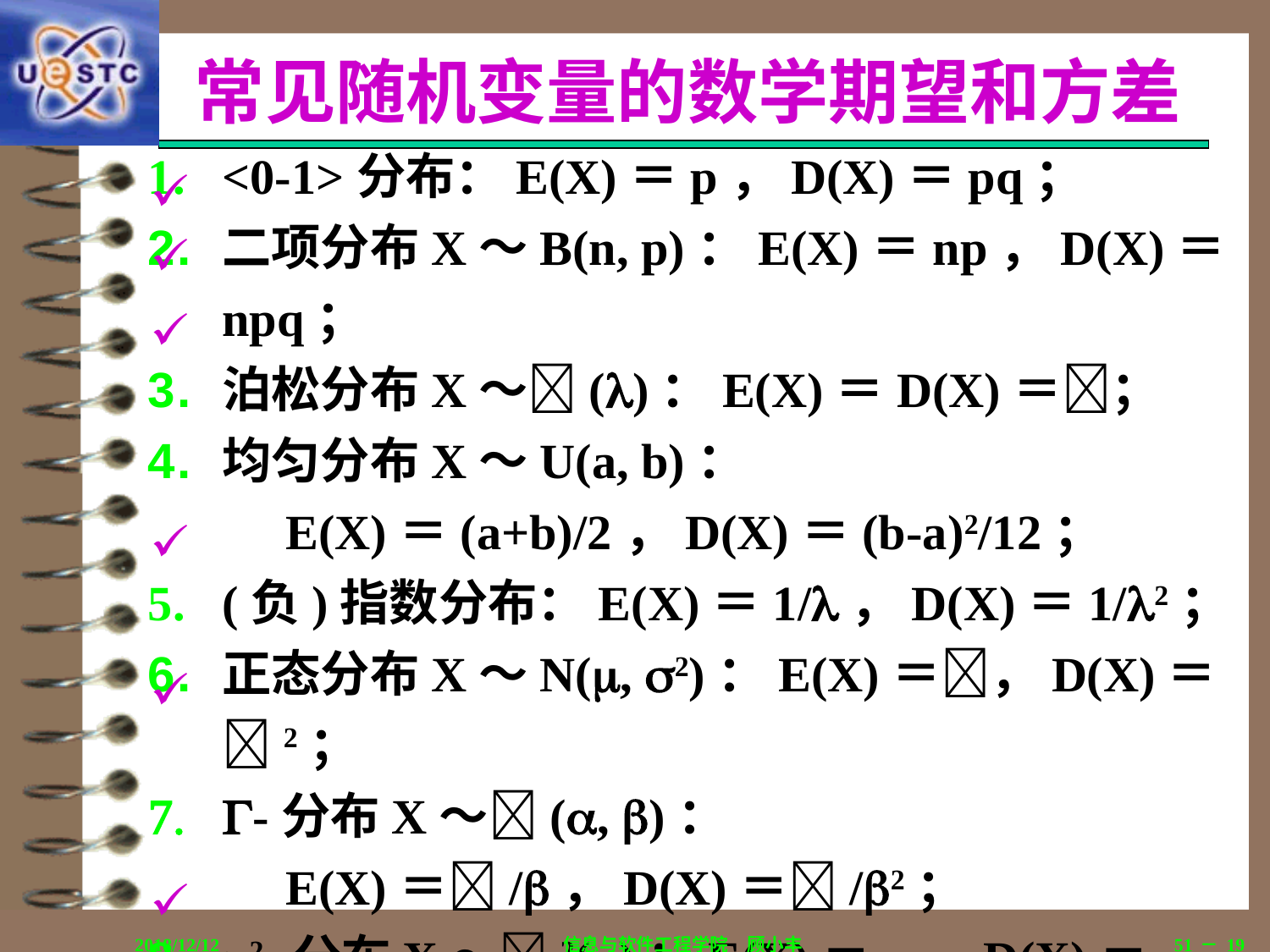

# 常见随机变量的数学期望和方差
<0-1>分布：E(X)＝p，D(X)＝pq；
二项分布X～B(n, p)：E(X)＝np，D(X)＝npq；
泊松分布X～ψ(λ)：E(X)＝D(X)＝λ；
均匀分布X～U(a, b)：
	E(X)＝(a+b)/2，D(X)＝(b-a)2/12；
(负)指数分布：E(X)＝1/λ，D(X)＝1/λ2；
正态分布X～N(μ, σ2)：E(X)＝μ，D(X)＝σ2；
Γ-分布X～Γ(α, β)：
	E(X)＝α/β，D(X)＝α/β2；
χ2-分布X～χ2(n)：E(X)＝n，D(X)＝2n；
爱尔朗分布X～Ek：E(X)＝k/λ，D(X)＝k/λ2。

2018/12/12
信息与软件工程学院　顾小丰
51－19